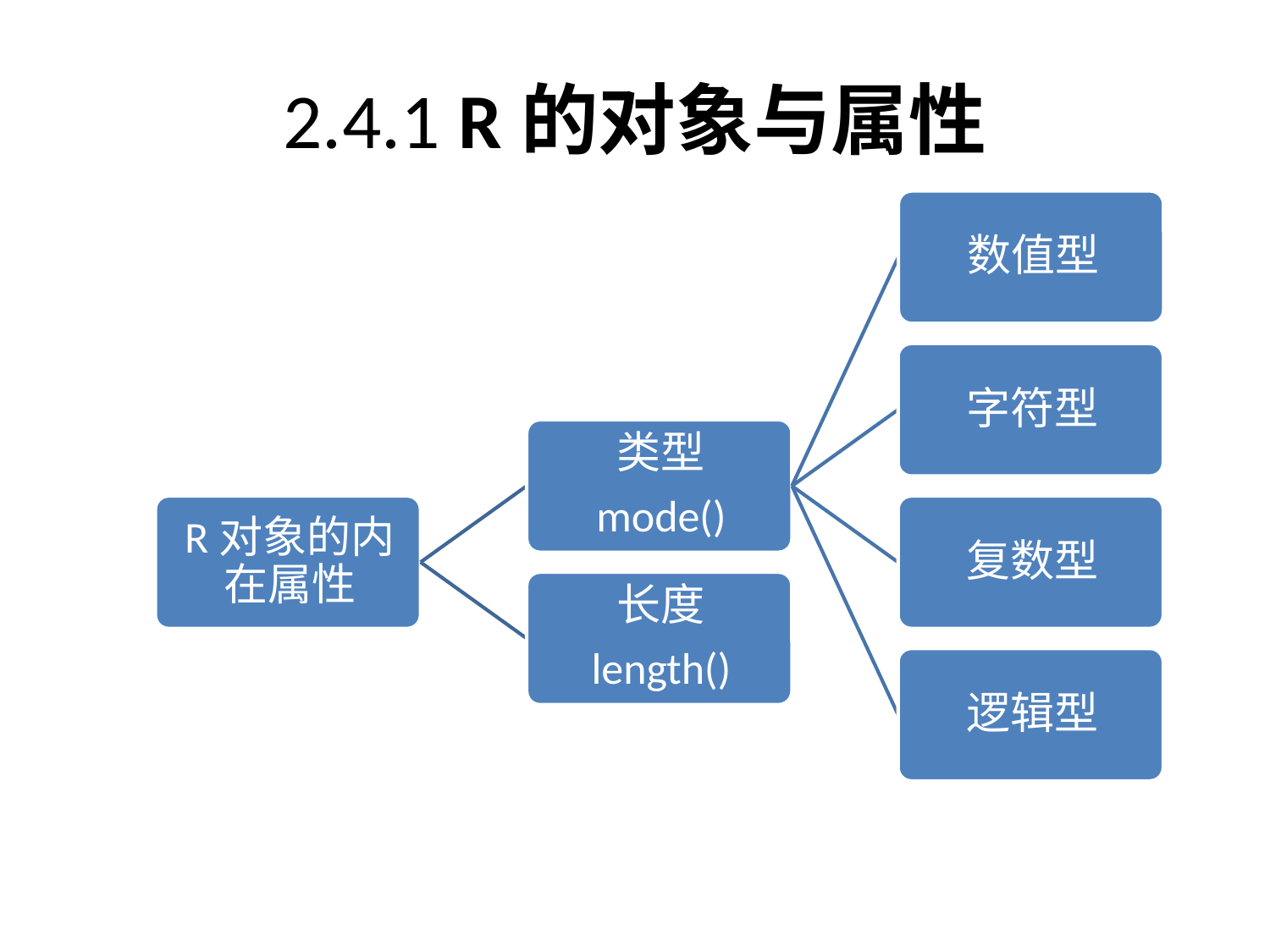

# 2.4.1 R的对象与属性
R对象的内在属性

类型
mode()

数值型

字符型

复数型

逻辑型

长度
length()